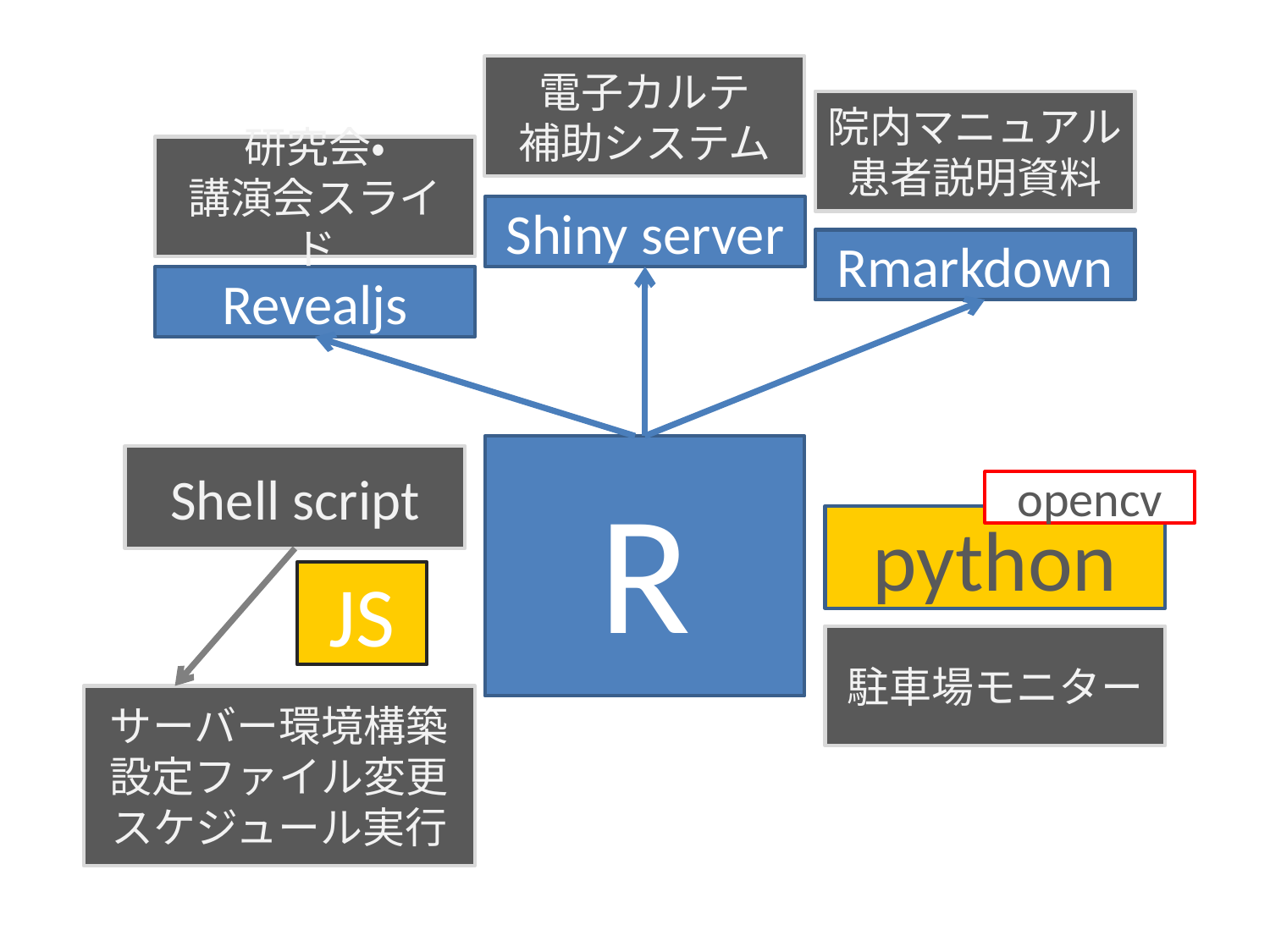

電子カルテ
補助システム
院内マニュアル
患者説明資料
研究会・
講演会スライド
Shiny server
Rmarkdown
Revealjs
R
Shell script
opencv
python
JS
駐車場モニター
サーバー環境構築
設定ファイル変更
スケジュール実行